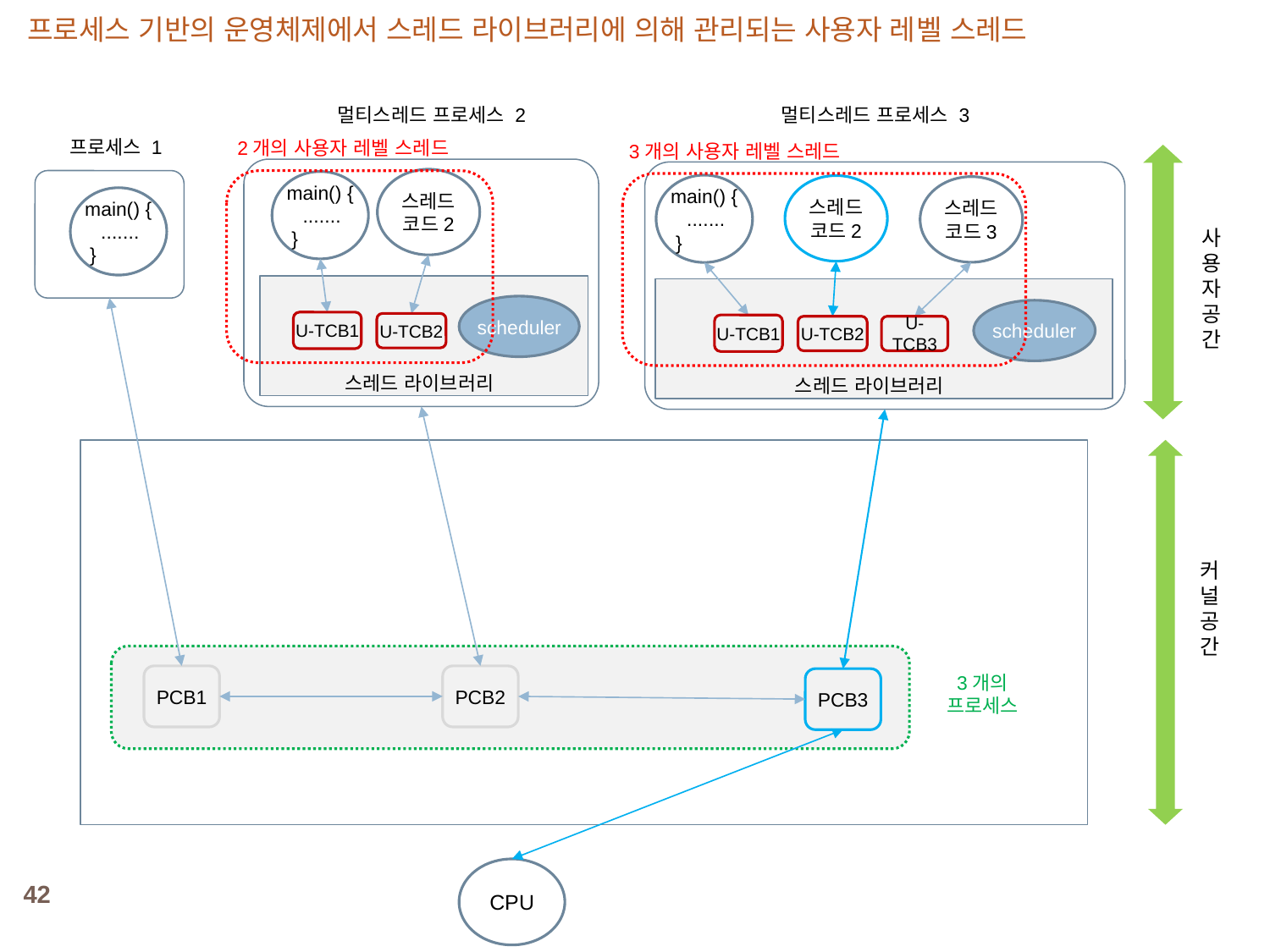

프로세스 기반의 운영체제에서 스레드 라이브러리에 의해 관리되는 사용자 레벨 스레드
멀티스레드 프로세스 3
멀티스레드 프로세스 2
2개의 사용자 레벨 스레드

스레드
코드2

main() {
   .......
 }

scheduler
U-TCB1
U-TCB2
스레드 라이브러리
프로세스 1
3개의 사용자 레벨 스레드

main() {
   .......
 }
스레드
코드2
스레드
코드3
main() {
   .......
 }
사용자
공
간

scheduler
U-TCB1
U-TCB2
U-TCB3
스레드 라이브러리

커
널
공
간

3개의
프로세스
PCB1
PCB2
PCB3
CPU
42